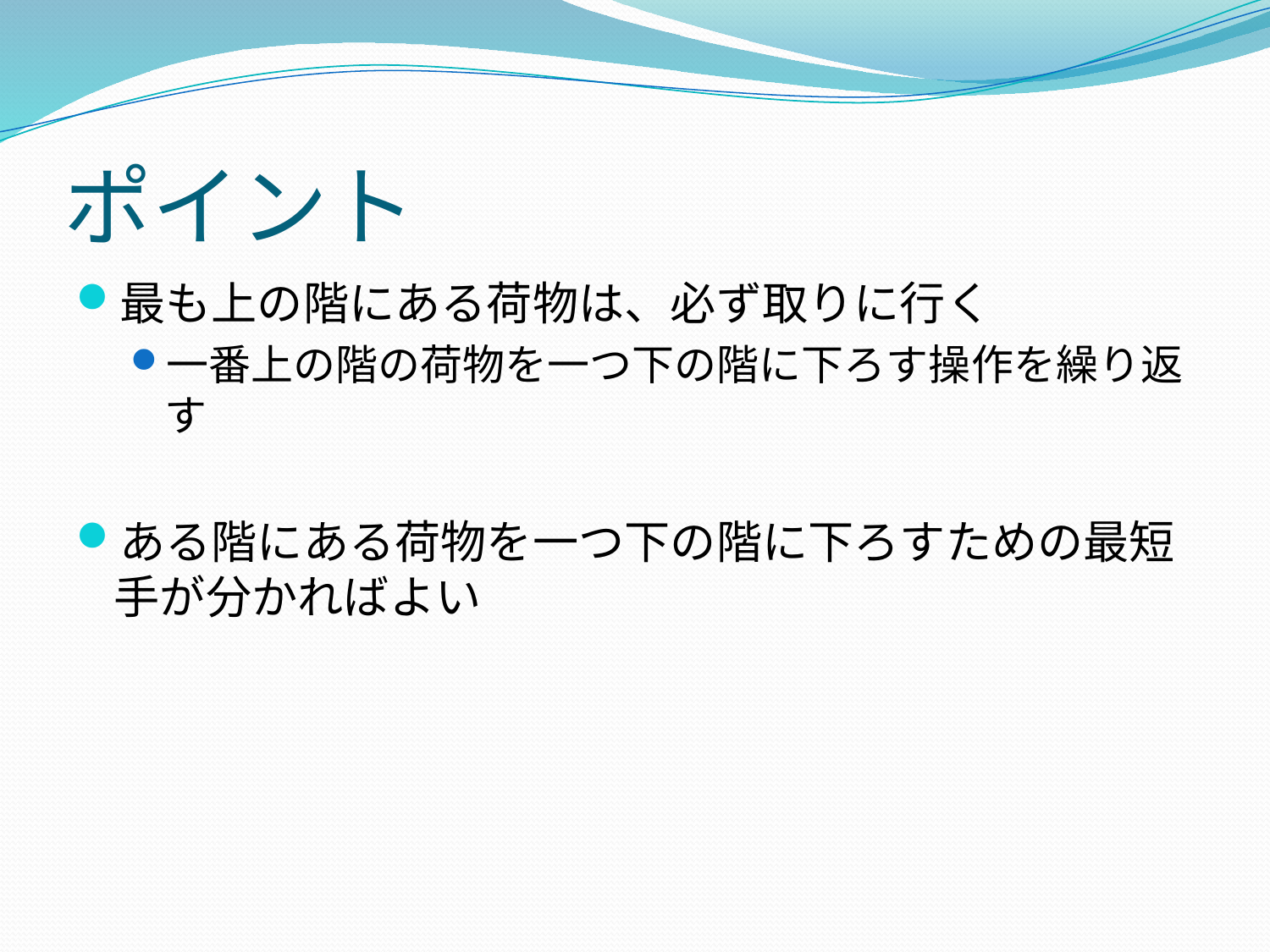

# ポイント
最も上の階にある荷物は、必ず取りに行く
一番上の階の荷物を一つ下の階に下ろす操作を繰り返す

ある階にある荷物を一つ下の階に下ろすための最短手が分かればよい